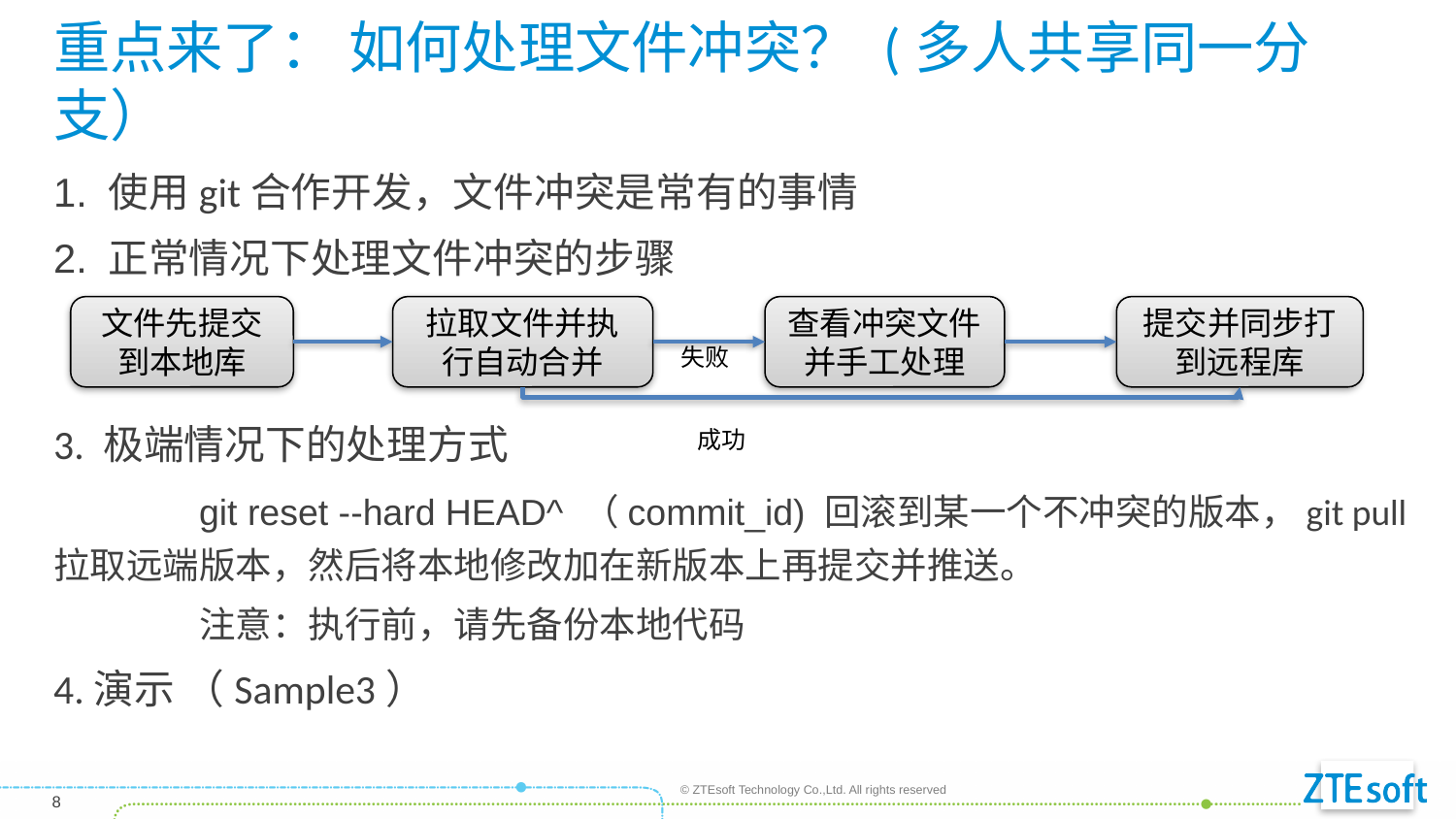

# 重点来了： 如何处理文件冲突？ (多人共享同一分支）
使用git合作开发，文件冲突是常有的事情
正常情况下处理文件冲突的步骤

3. 极端情况下的处理方式
	git reset --hard HEAD^ （commit_id) 回滚到某一个不冲突的版本，git pull拉取远端版本，然后将本地修改加在新版本上再提交并推送。
	注意：执行前，请先备份本地代码
4.演示 （Sample3）

文件先提交到本地库
拉取文件并执行自动合并
查看冲突文件并手工处理
提交并同步打到远程库
失败
成功